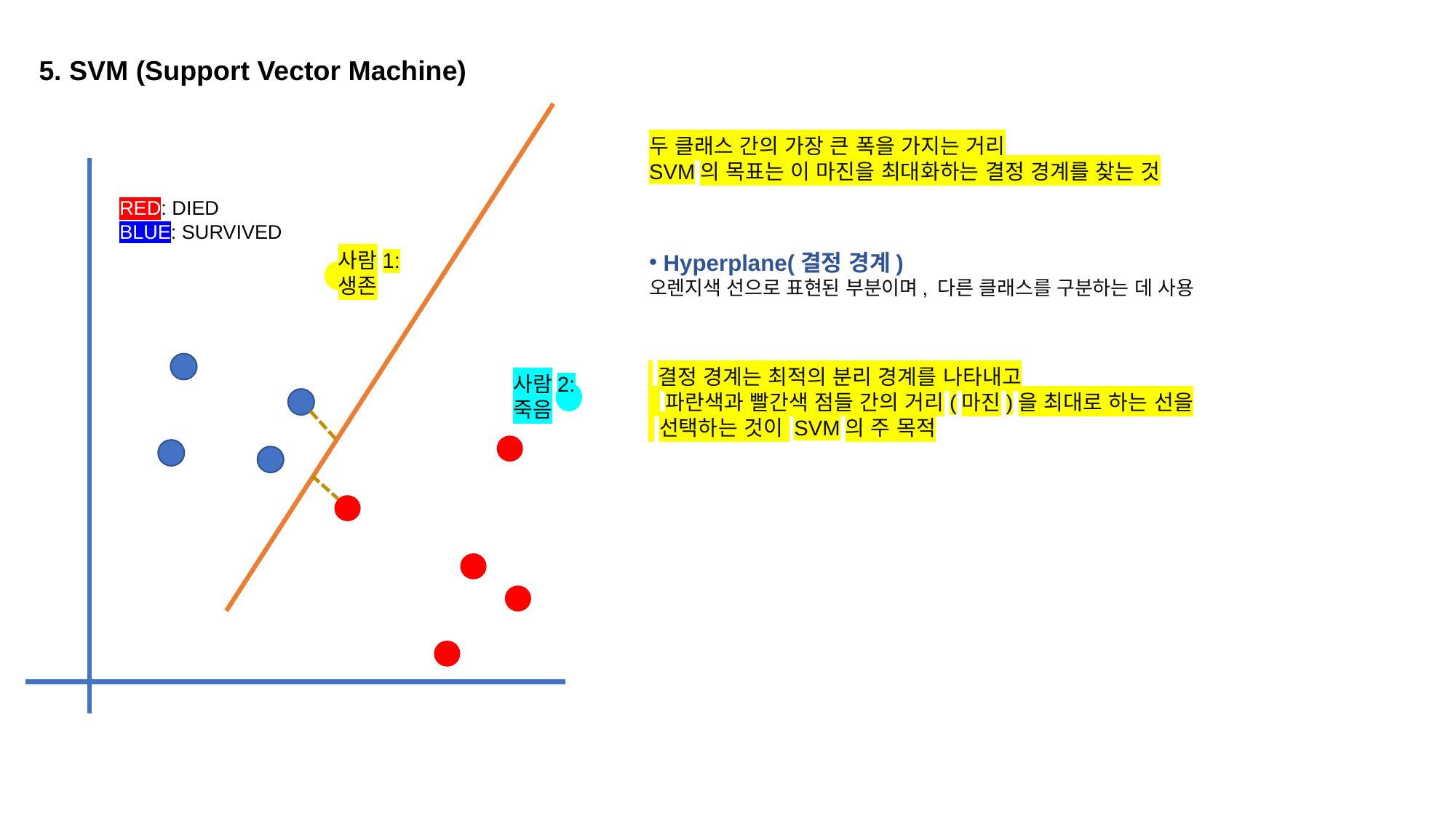

5. SVM (Support Vector Machine)
두 클래스 간의 가장 큰 폭을 가지는 거리
SVM의 목표는 이 마진을 최대화하는 결정 경계를 찾는 것
RED: DIED
BLUE: SURVIVED

사람1: 생존
 Hyperplane(결정 경계)
오렌지색 선으로 표현된 부분이며, 다른 클래스를 구분하는 데 사용

 결정 경계는 최적의 분리 경계를 나타내고
  파란색과 빨간색 점들 간의 거리(마진)을 최대로 하는 선을
 선택하는 것이 SVM의 주 목적
사람2: 죽음